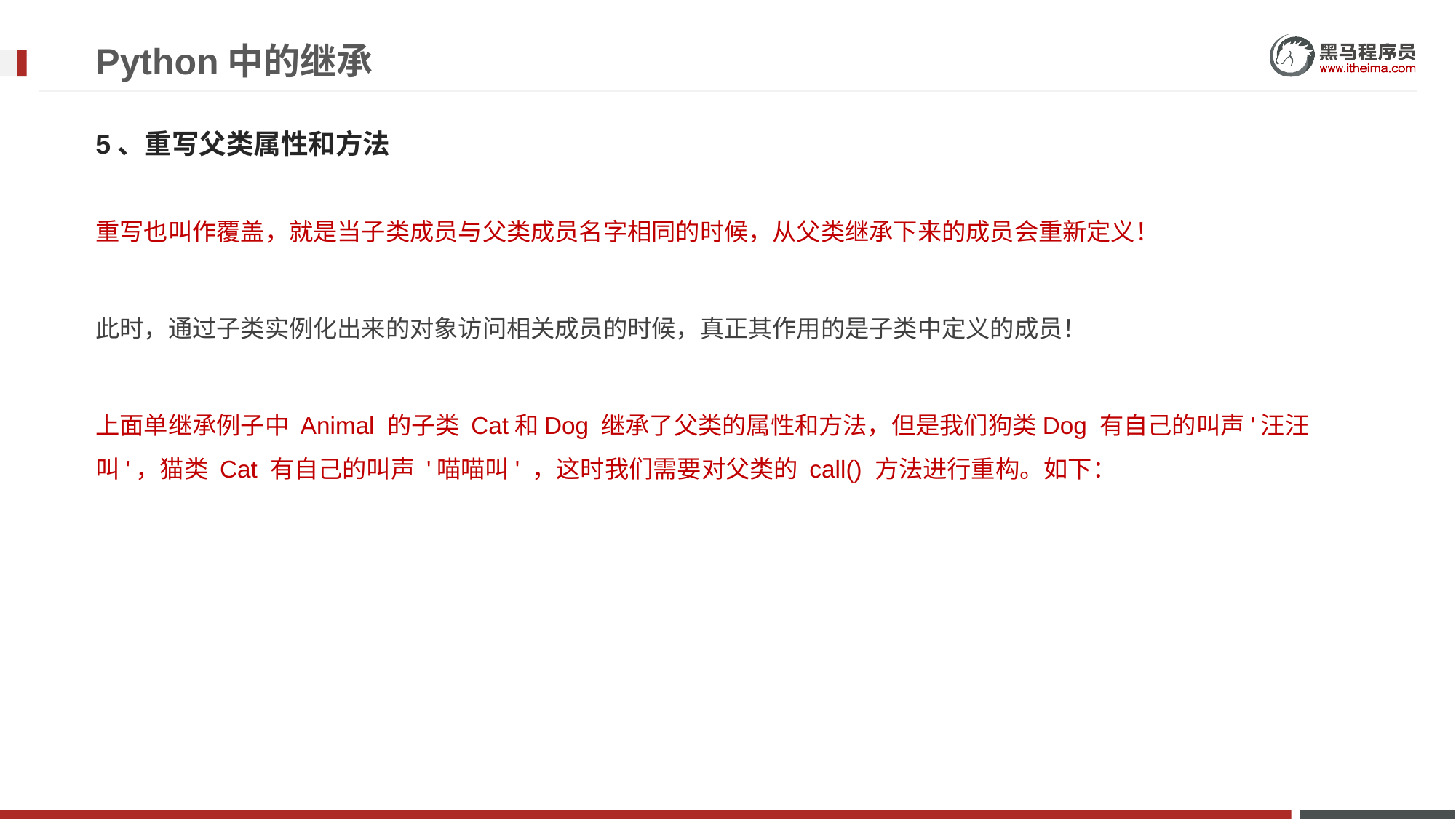

# Python中的继承
5、重写父类属性和方法
重写也叫作覆盖，就是当子类成员与父类成员名字相同的时候，从父类继承下来的成员会重新定义！

此时，通过子类实例化出来的对象访问相关成员的时候，真正其作用的是子类中定义的成员！

上面单继承例子中 Animal 的子类 Cat和Dog 继承了父类的属性和方法，但是我们狗类Dog 有自己的叫声'汪汪叫'，猫类 Cat 有自己的叫声 '喵喵叫' ，这时我们需要对父类的 call() 方法进行重构。如下：